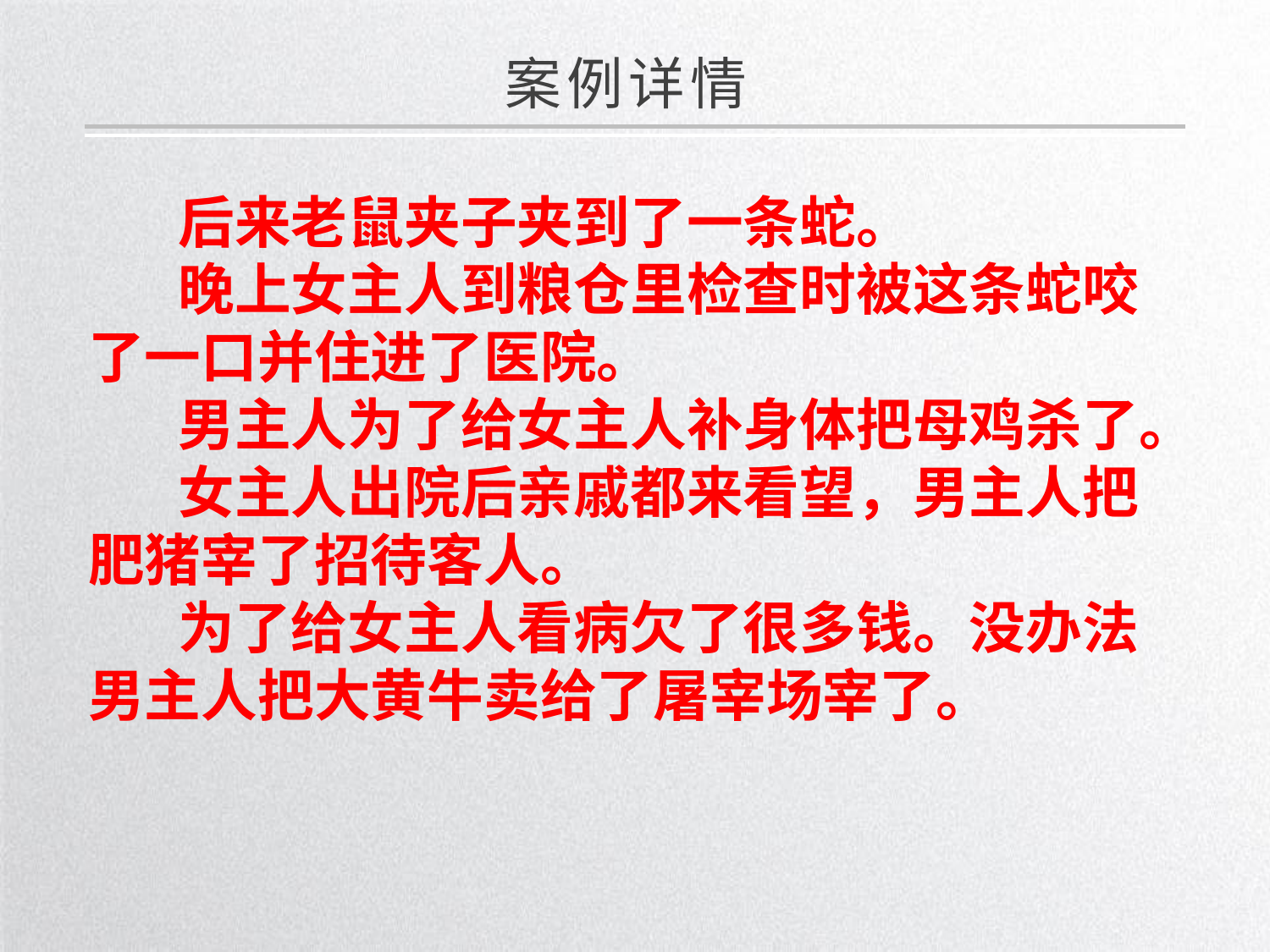

案例详情
 后来老鼠夹子夹到了一条蛇。
 晚上女主人到粮仓里检查时被这条蛇咬了一口并住进了医院。
 男主人为了给女主人补身体把母鸡杀了。
 女主人出院后亲戚都来看望，男主人把肥猪宰了招待客人。
 为了给女主人看病欠了很多钱。没办法男主人把大黄牛卖给了屠宰场宰了。